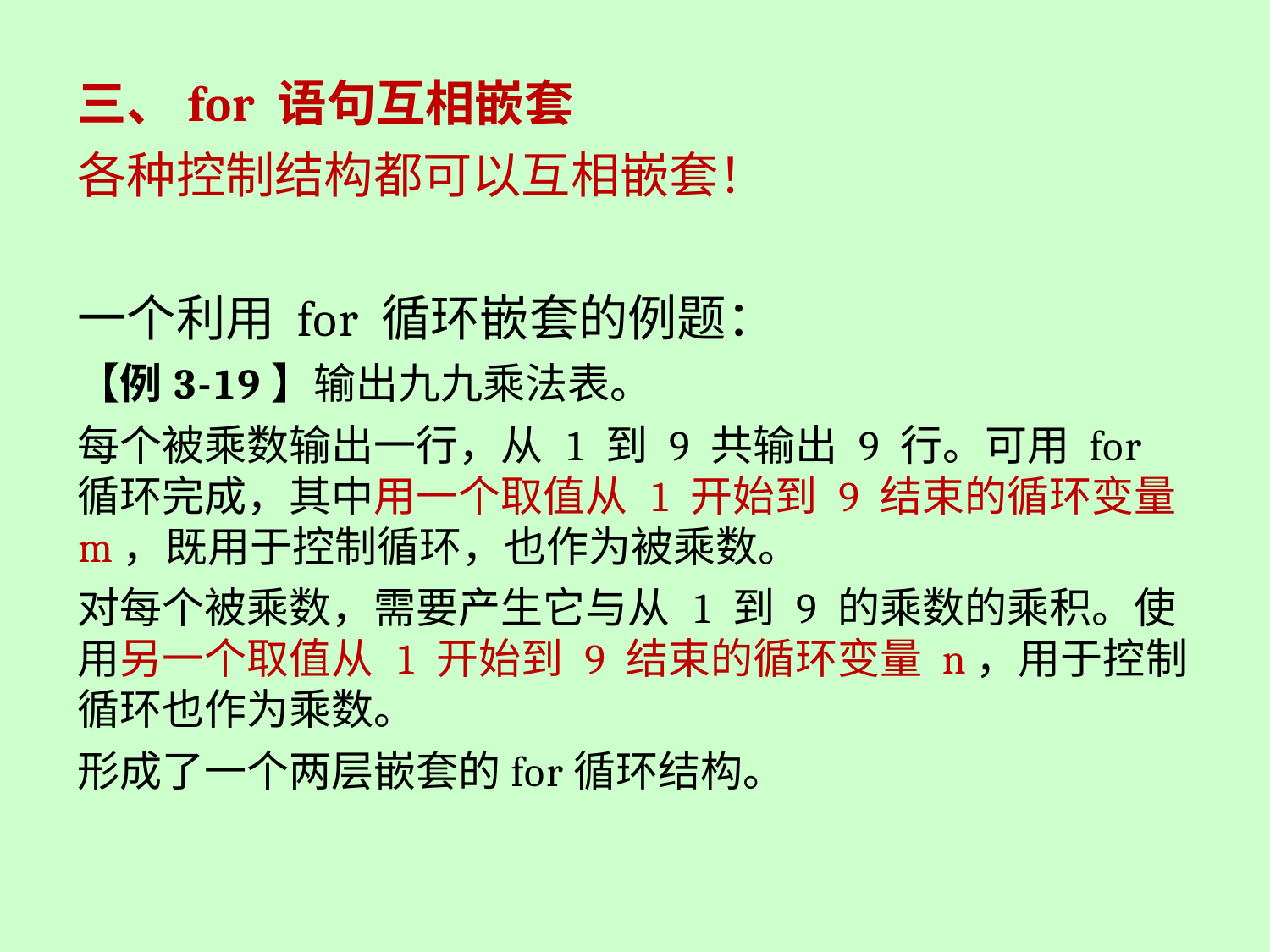

三、for 语句互相嵌套
各种控制结构都可以互相嵌套！

一个利用 for 循环嵌套的例题：
【例3-19】输出九九乘法表。
每个被乘数输出一行，从 1 到 9 共输出 9 行。可用 for 循环完成，其中用一个取值从 1 开始到 9 结束的循环变量 m，既用于控制循环，也作为被乘数。
对每个被乘数，需要产生它与从 1 到 9 的乘数的乘积。使用另一个取值从 1 开始到 9 结束的循环变量 n，用于控制循环也作为乘数。
形成了一个两层嵌套的for循环结构。
65